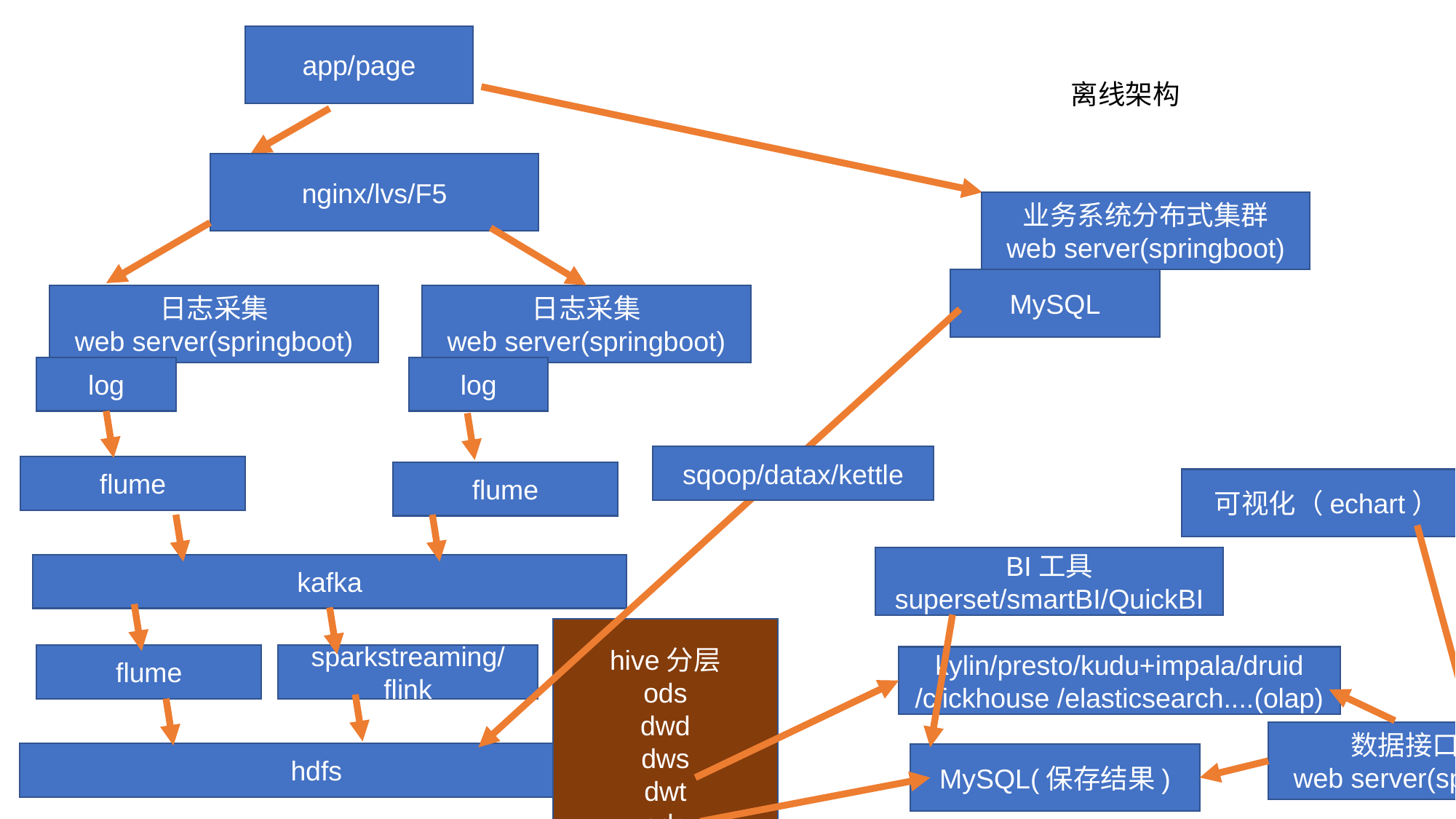

app/page
离线架构
nginx/lvs/F5
业务系统分布式集群
web server(springboot)
MySQL
日志采集
web server(springboot)
日志采集
web server(springboot)
log
log
sqoop/datax/kettle
flume
flume
可视化（echart）
BI工具 superset/smartBI/QuickBI
kafka
hive分层
ods
dwd
dws
dwt
ads
flume
sparkstreaming/flink
kylin/presto/kudu+impala/druid /clickhouse /elasticsearch....(olap)
数据接口服务
web server(springboot)
hdfs
MySQL(保存结果)